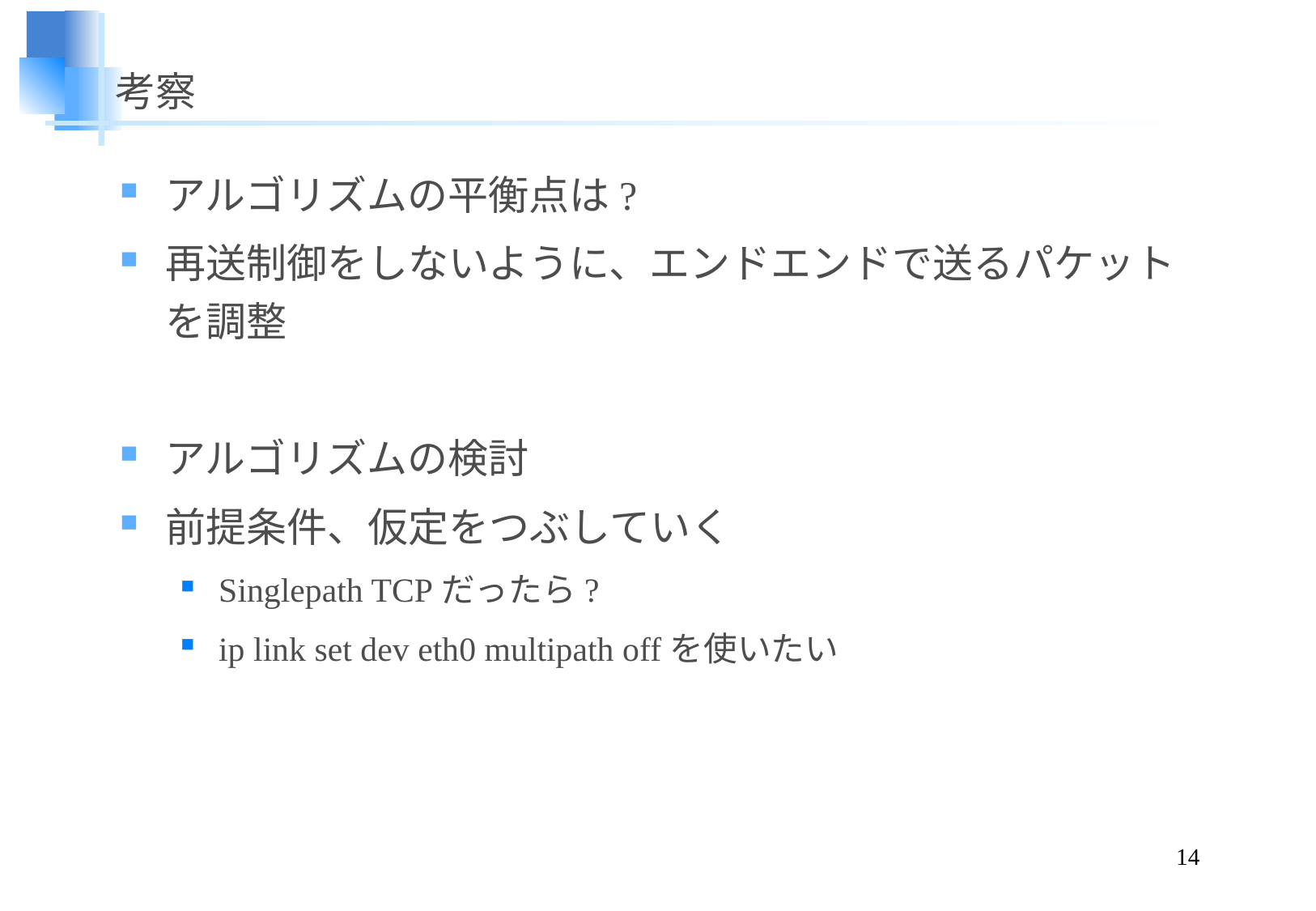

# 考察
アルゴリズムの平衡点は?
再送制御をしないように、エンドエンドで送るパケットを調整

アルゴリズムの検討
前提条件、仮定をつぶしていく
Singlepath TCPだったら?
ip link set dev eth0 multipath offを使いたい
14